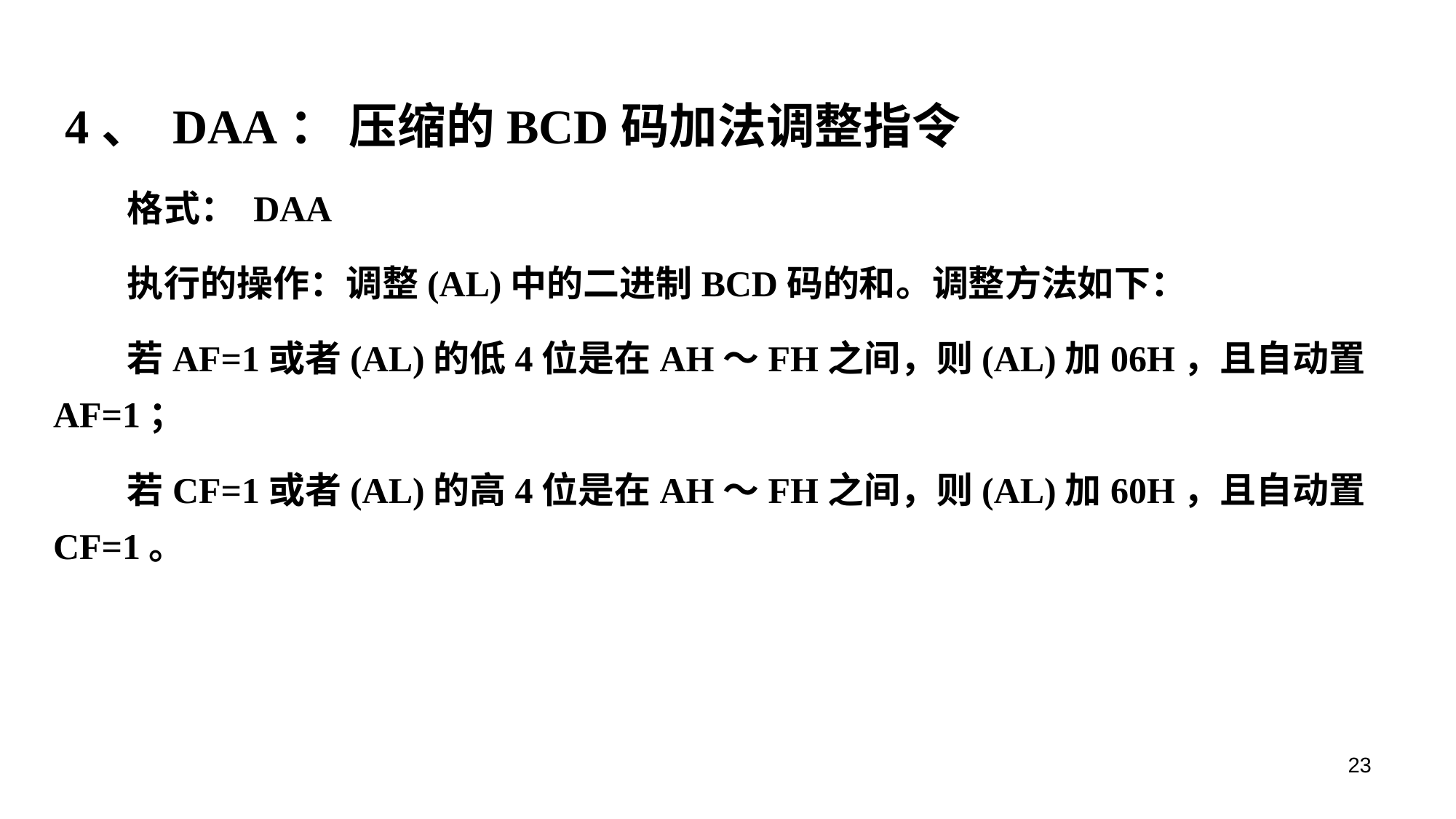

4、 DAA： 压缩的BCD码加法调整指令
        格式： DAA
        执行的操作：调整(AL)中的二进制BCD码的和。调整方法如下：
        若AF=1或者(AL)的低4位是在AH～FH之间，则(AL)加06H，且自动置AF=1；
        若CF=1或者(AL)的高4位是在AH～FH之间，则(AL)加60H，且自动置CF=1。
23